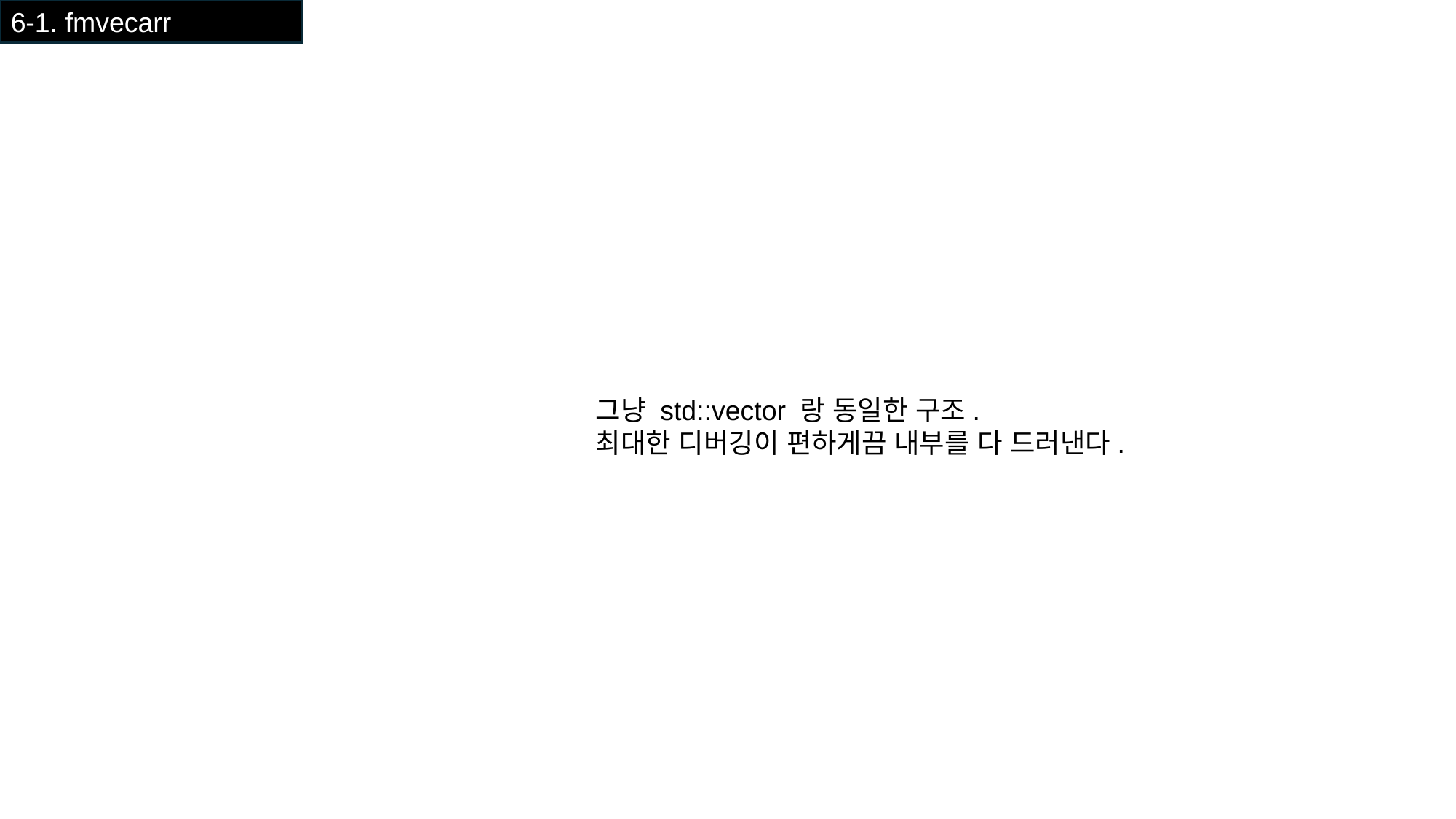

6-1. fmvecarr
그냥 std::vector 랑 동일한 구조.
최대한 디버깅이 편하게끔 내부를 다 드러낸다.